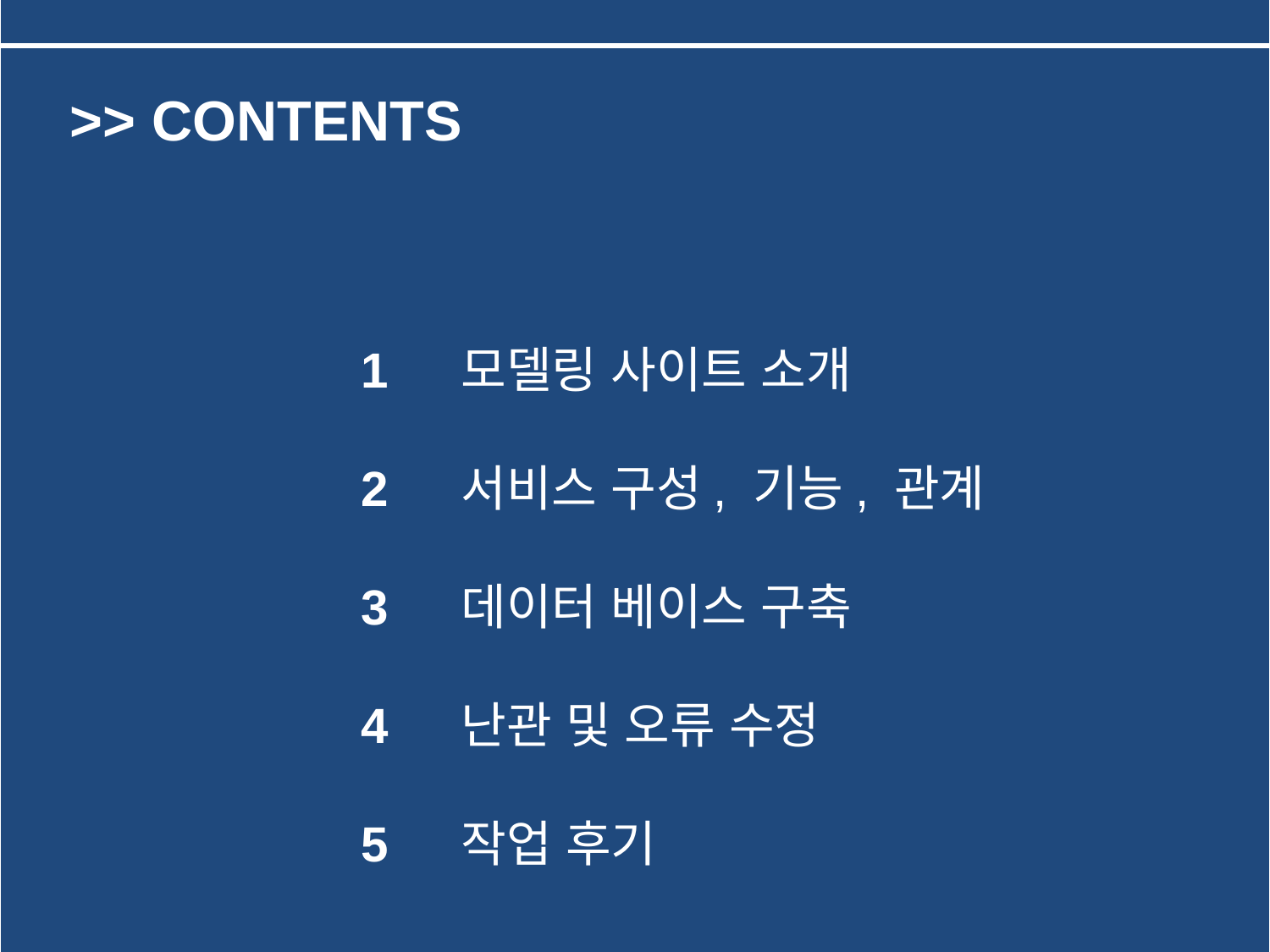

>> CONTENTS
모델링 사이트 소개
서비스 구성, 기능, 관계
데이터 베이스 구축
난관 및 오류 수정
작업 후기
1
2
3
4
5